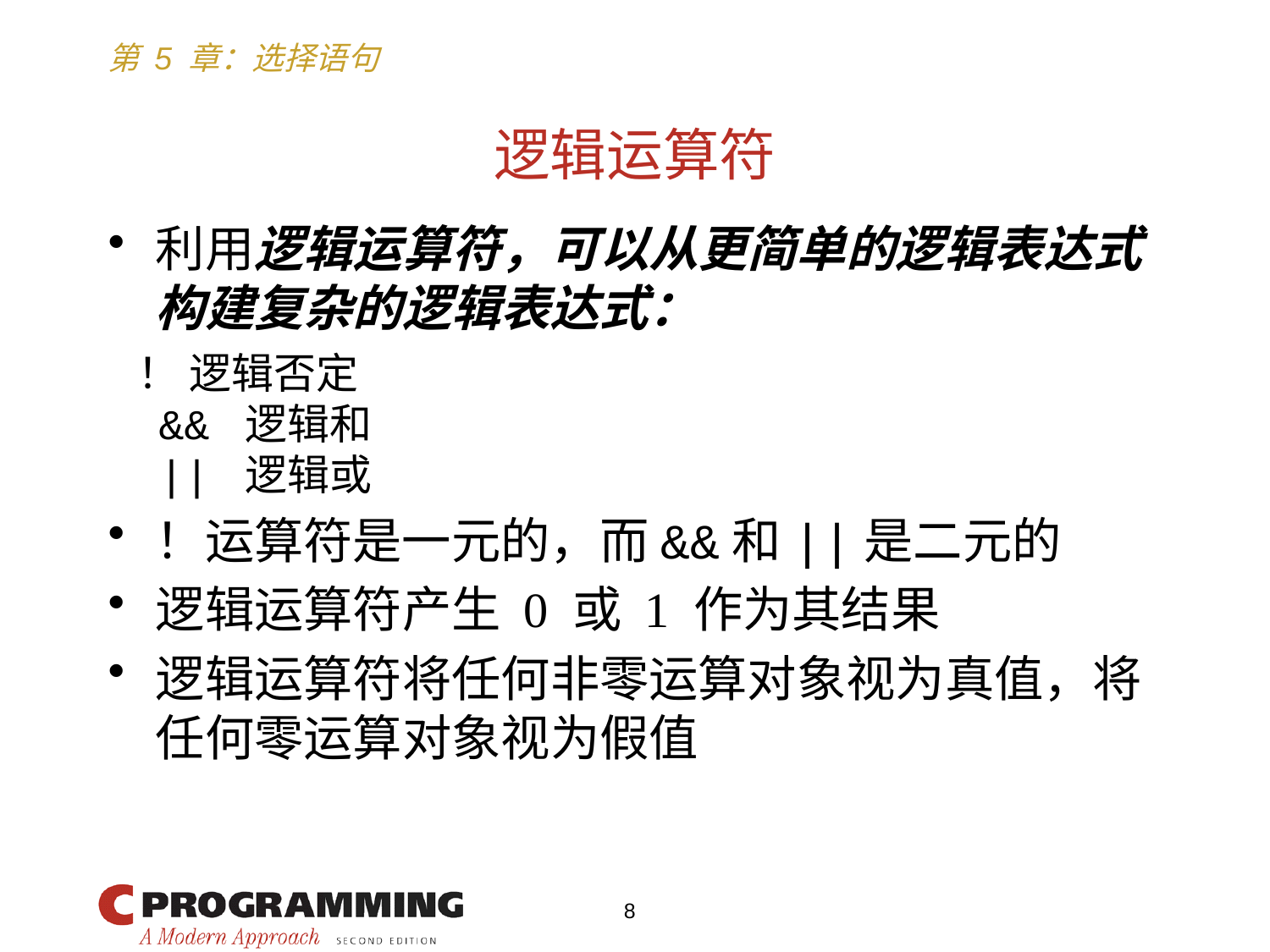

# 逻辑运算符
利用逻辑运算符，可以从更简单的逻辑表达式构建复杂的逻辑表达式：
  ！ 逻辑否定
  && 逻辑和
  || 逻辑或
！运算符是一元的，而&&和||是二元的
逻辑运算符产生 0 或 1 作为其结果
逻辑运算符将任何非零运算对象视为真值，将任何零运算对象视为假值
8